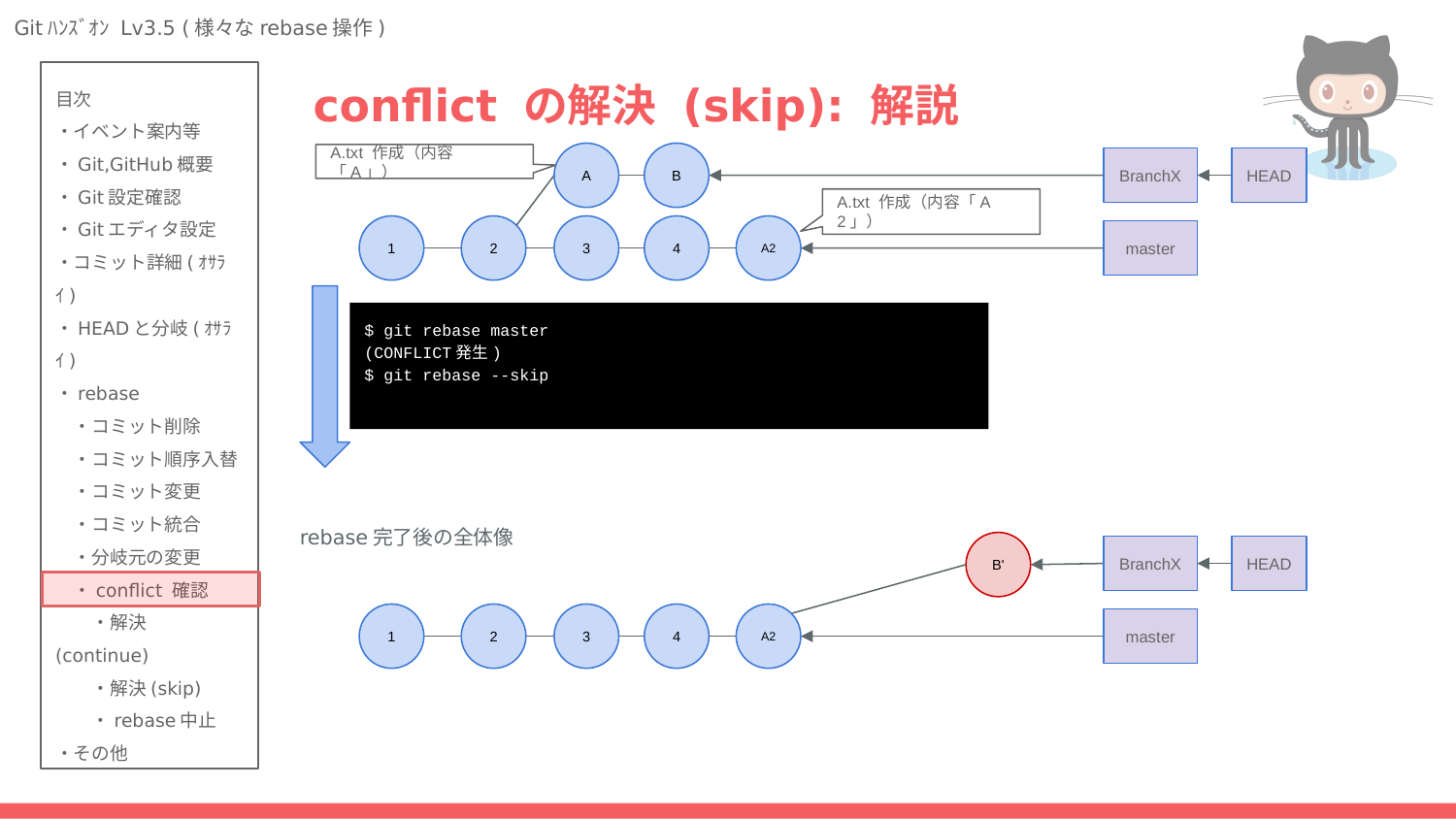

# conflict の解決 (skip): 解説
A
B
A.txt 作成（内容「A」）
BranchX
HEAD
A.txt 作成（内容「A2」）
1
2
3
4
A2
master
$ git rebase master
(CONFLICT発生)
$ git rebase --skip

rebase完了後の全体像
B'
BranchX
HEAD

1
2
3
4
A2
master